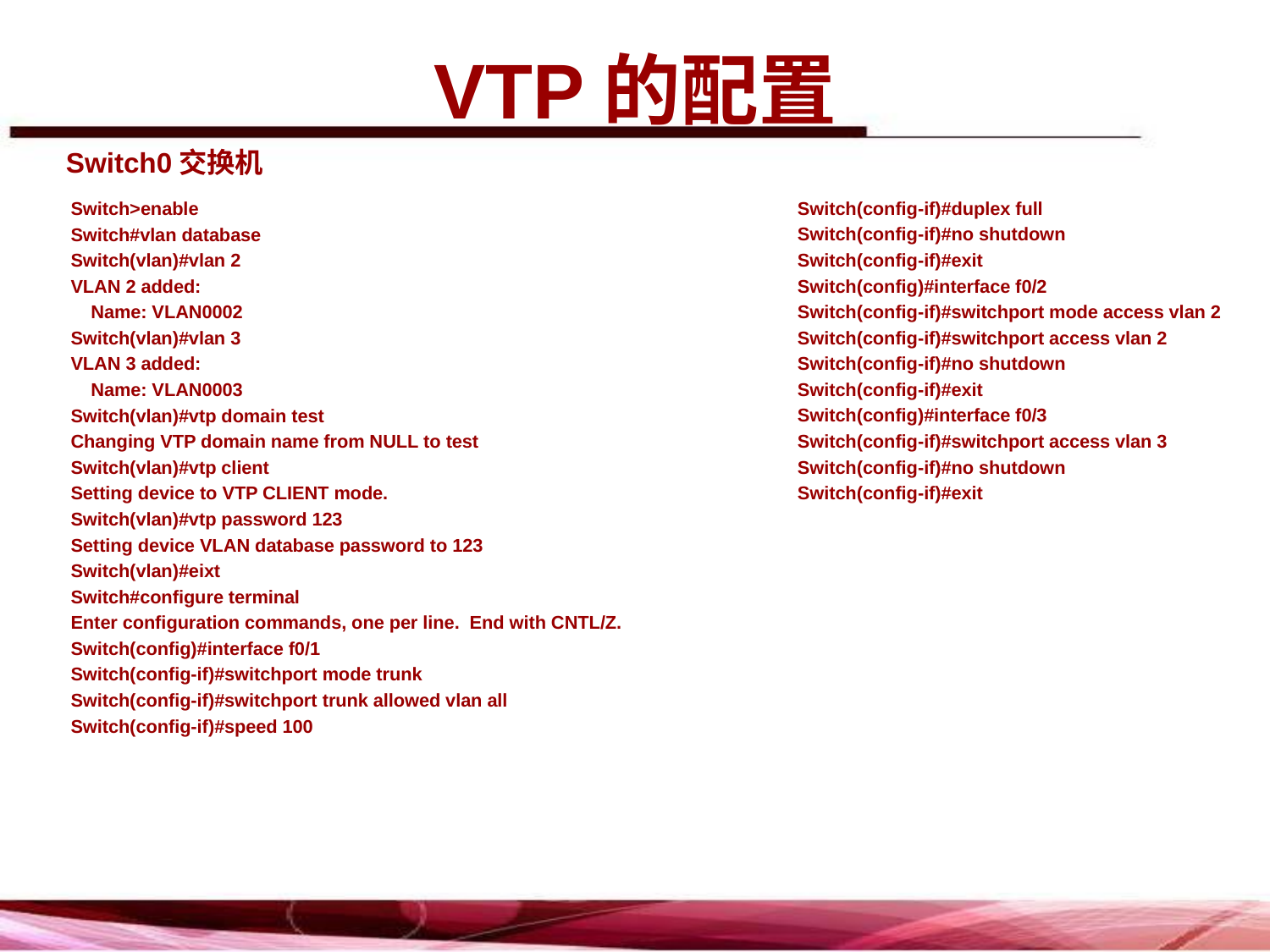

# VTP的配置
Switch0交换机
Switch>enable
Switch#vlan database
Switch(vlan)#vlan 2
VLAN 2 added:
    Name: VLAN0002
Switch(vlan)#vlan 3
VLAN 3 added:
    Name: VLAN0003
Switch(vlan)#vtp domain test
Changing VTP domain name from NULL to test
Switch(vlan)#vtp client
Setting device to VTP CLIENT mode.
Switch(vlan)#vtp password 123
Setting device VLAN database password to 123
Switch(vlan)#eixt
Switch#configure terminal
Enter configuration commands, one per line.  End with CNTL/Z.
Switch(config)#interface f0/1
Switch(config-if)#switchport mode trunk
Switch(config-if)#switchport trunk allowed vlan all
Switch(config-if)#speed 100

Switch(config-if)#duplex full
Switch(config-if)#no shutdown
Switch(config-if)#exit
Switch(config)#interface f0/2
Switch(config-if)#switchport mode access vlan 2
Switch(config-if)#switchport access vlan 2
Switch(config-if)#no shutdown
Switch(config-if)#exit
Switch(config)#interface f0/3
Switch(config-if)#switchport access vlan 3
Switch(config-if)#no shutdown
Switch(config-if)#exit